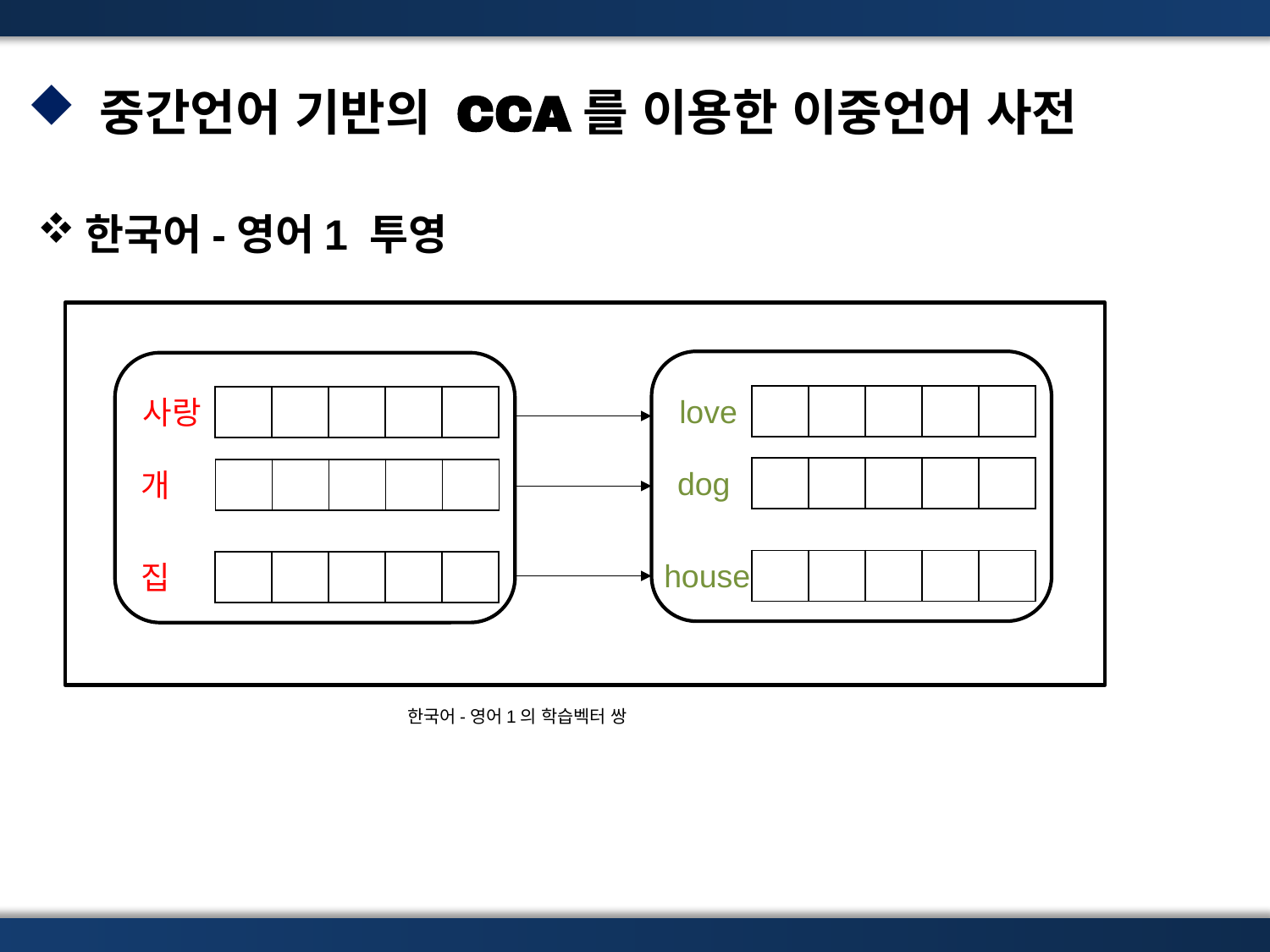

중간언어 기반의 CCA를 이용한 이중언어 사전

한국어-영어1 투영

love
|  |  |  |  |  |
| --- | --- | --- | --- | --- |
사랑
|  |  |  |  |  |
| --- | --- | --- | --- | --- |
dog
|  |  |  |  |  |
| --- | --- | --- | --- | --- |
개
|  |  |  |  |  |
| --- | --- | --- | --- | --- |
house
|  |  |  |  |  |
| --- | --- | --- | --- | --- |
집
|  |  |  |  |  |
| --- | --- | --- | --- | --- |
한국어-영어1의 학습벡터 쌍